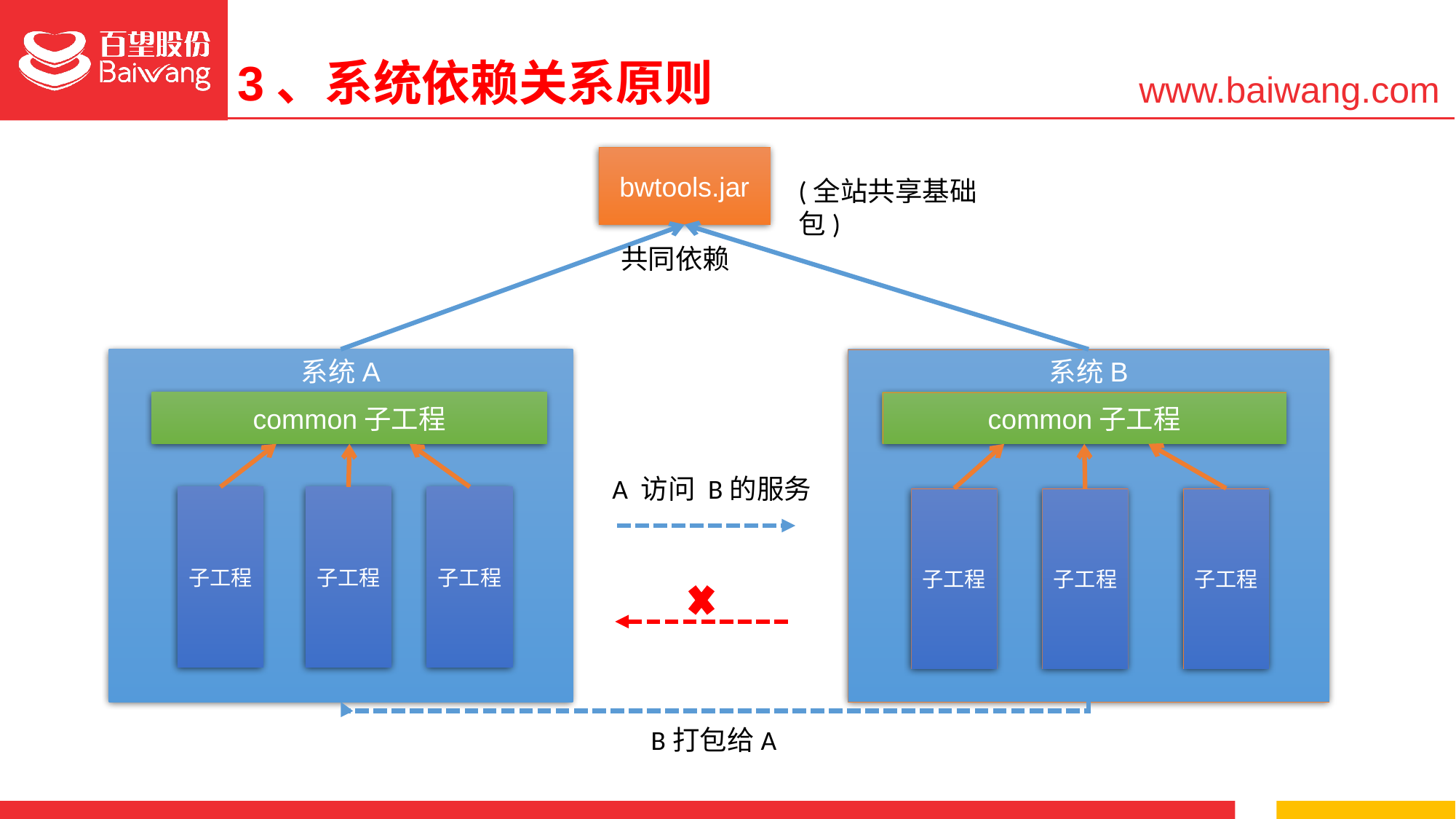

3、系统依赖关系原则
bwtools.jar
(全站共享基础包)
共同依赖
系统A
系统B
common子工程
子工程
子工程
子工程
common子工程
A 访问 B的服务
子工程
子工程
子工程

B打包给A